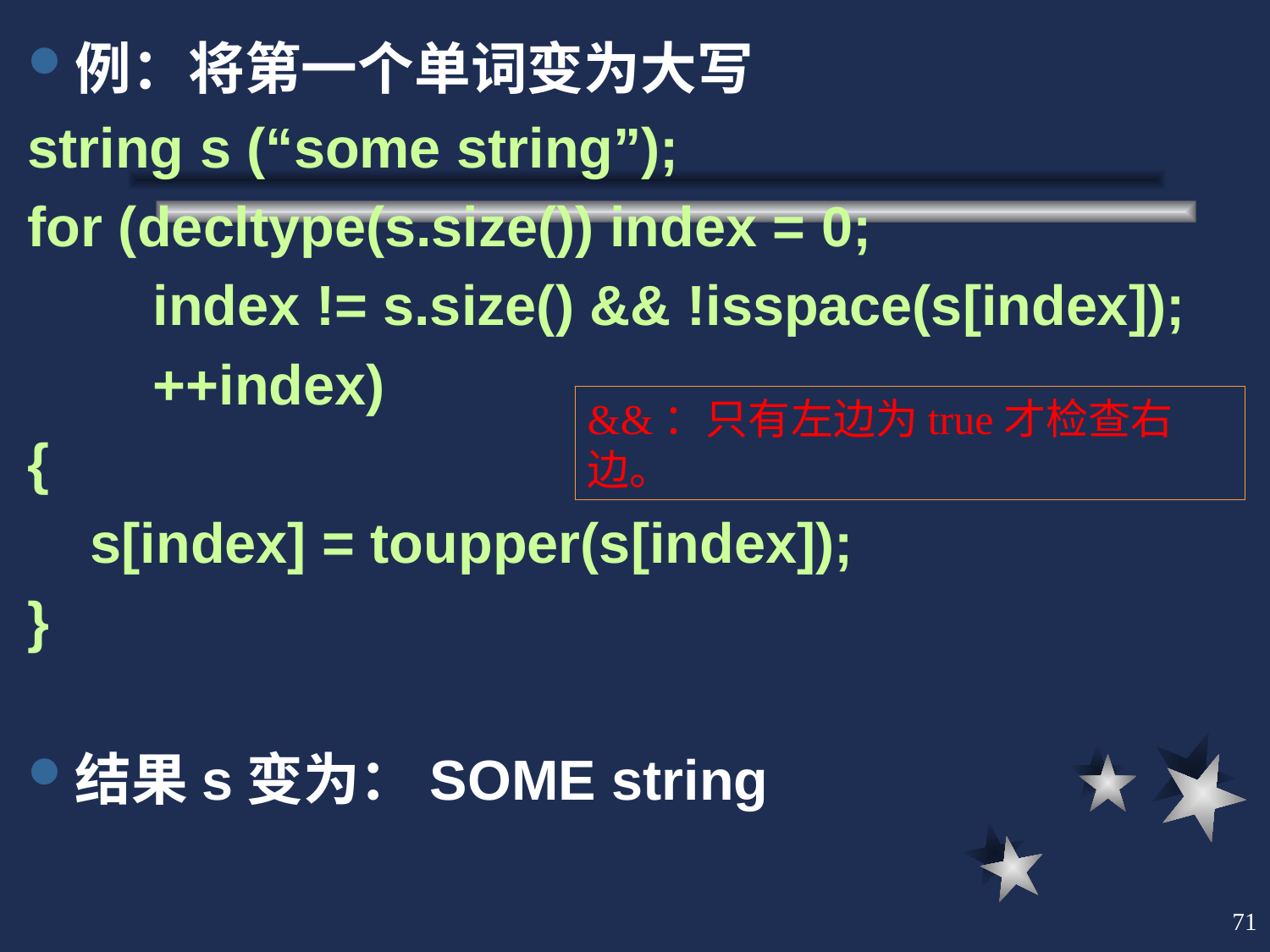

例：将第一个单词变为大写
string s (“some string”);
for (decltype(s.size()) index = 0;
        index != s.size() && !isspace(s[index]);
        ++index)
{
    s[index] = toupper(s[index]);
}

结果s变为：SOME string
&&：只有左边为true才检查右边。
71